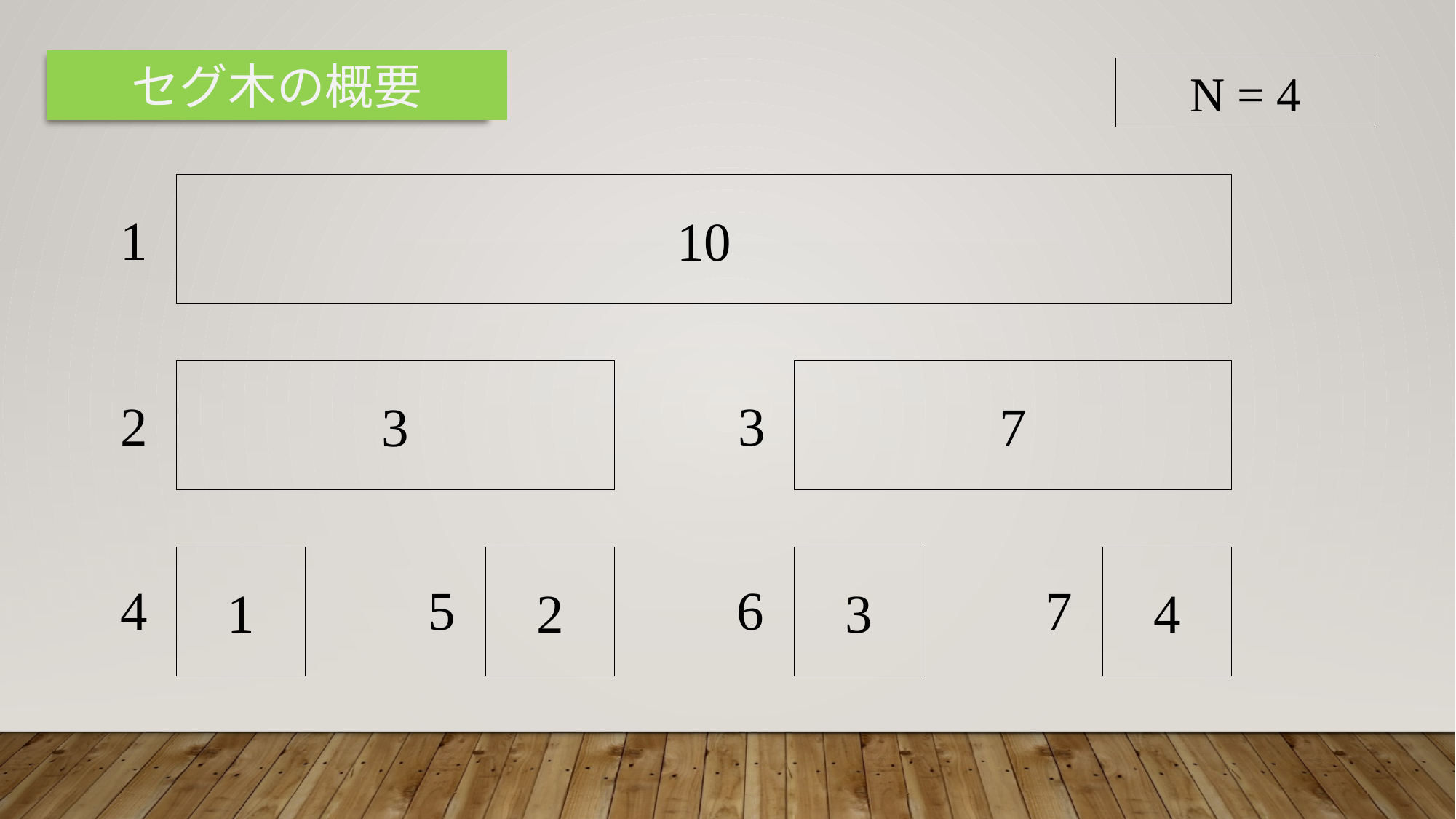

セグ木の概要
N = 4
10
1
3
7
2
3
1
2
3
4
4
5
6
7